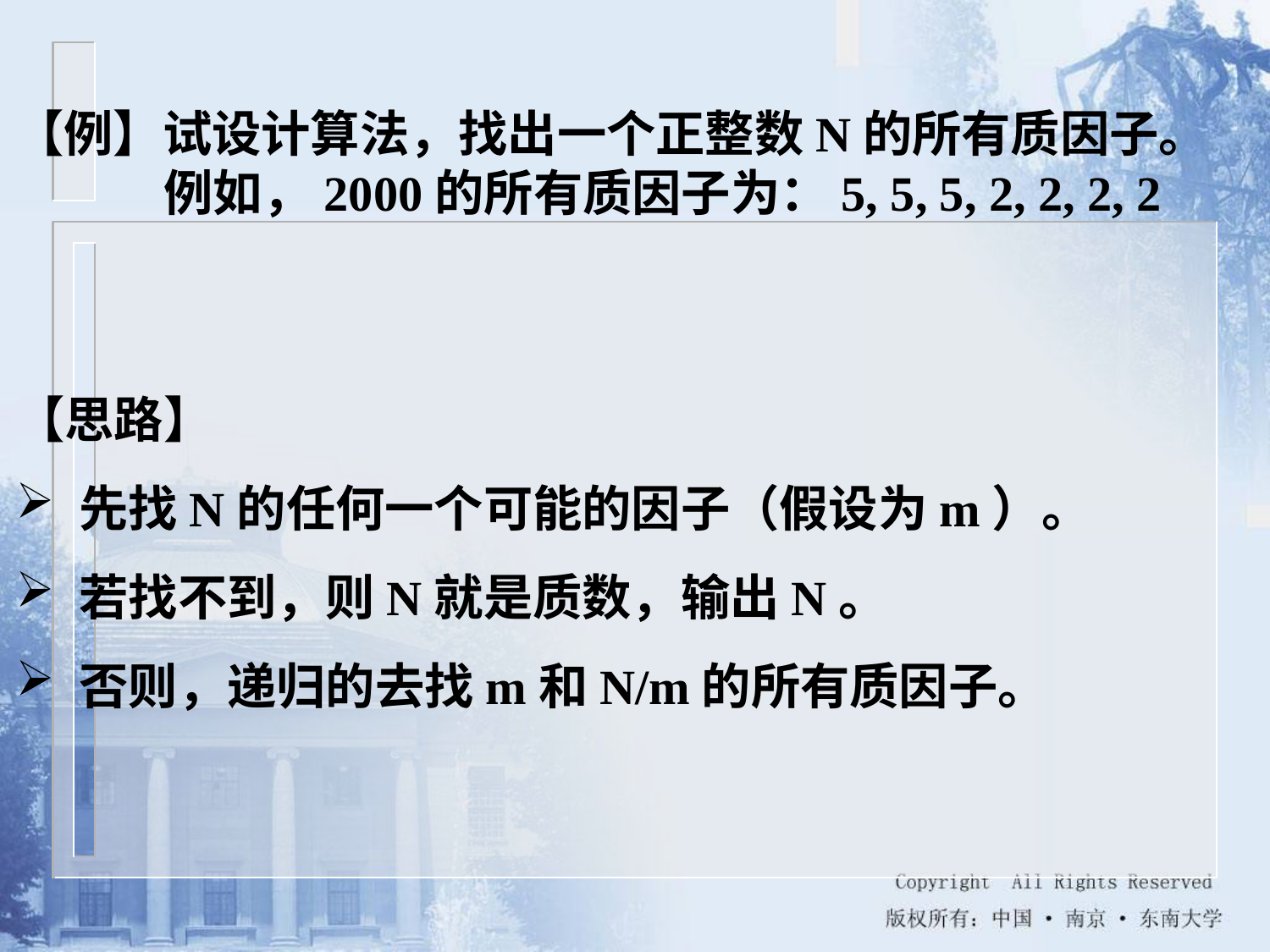

【例】试设计算法，找出一个正整数N的所有质因子。例如，2000的所有质因子为：5, 5, 5, 2, 2, 2, 2
【思路】
先找N的任何一个可能的因子（假设为m）。
若找不到，则N就是质数，输出N。
否则，递归的去找m和N/m的所有质因子。